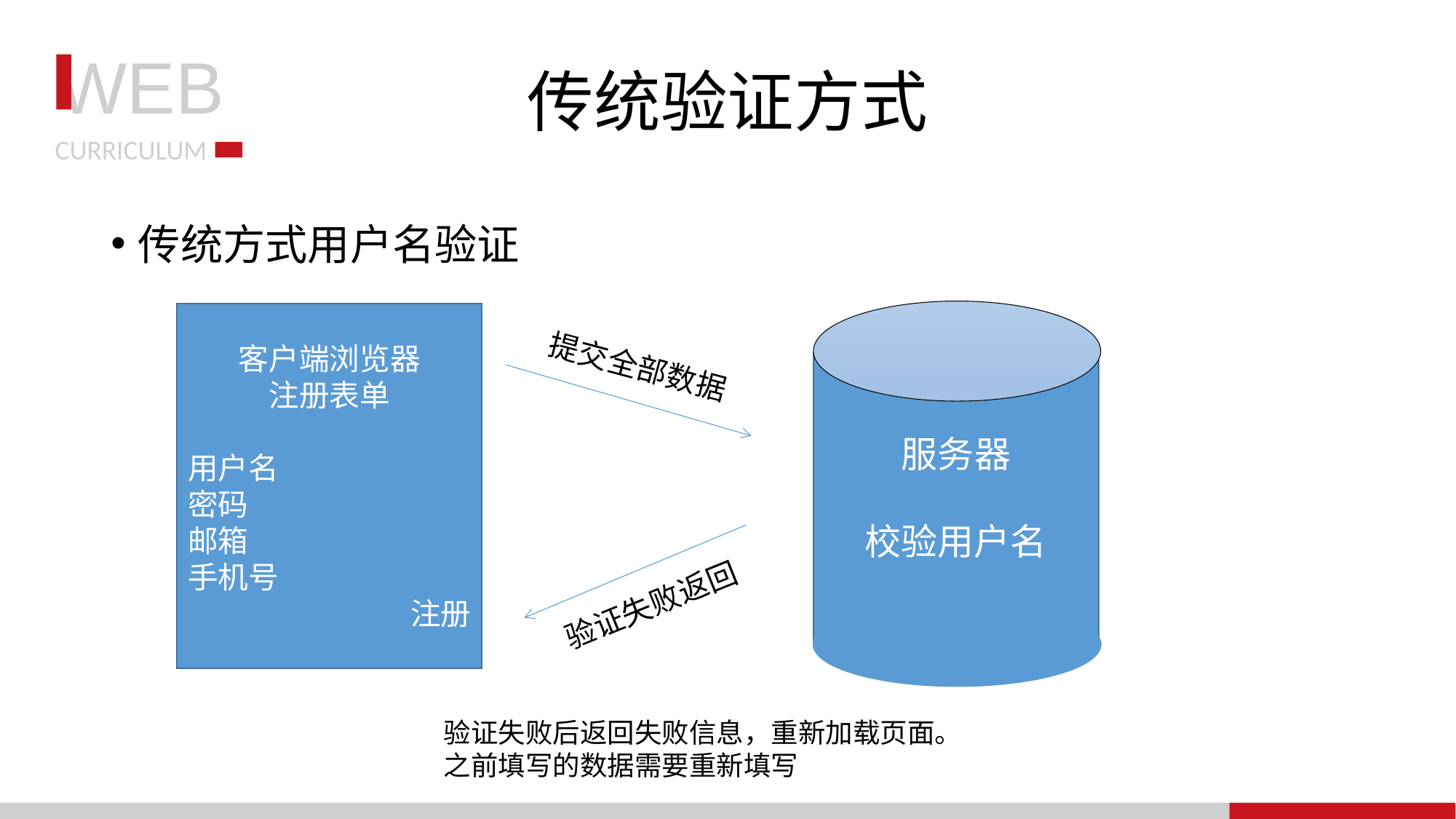

# 传统验证方式
传统方式用户名验证

客户端浏览器
注册表单

用户名
密码
邮箱
手机号
注册
提交全部数据
服务器

校验用户名
验证失败返回

验证失败后返回失败信息，重新加载页面。之前填写的数据需要重新填写